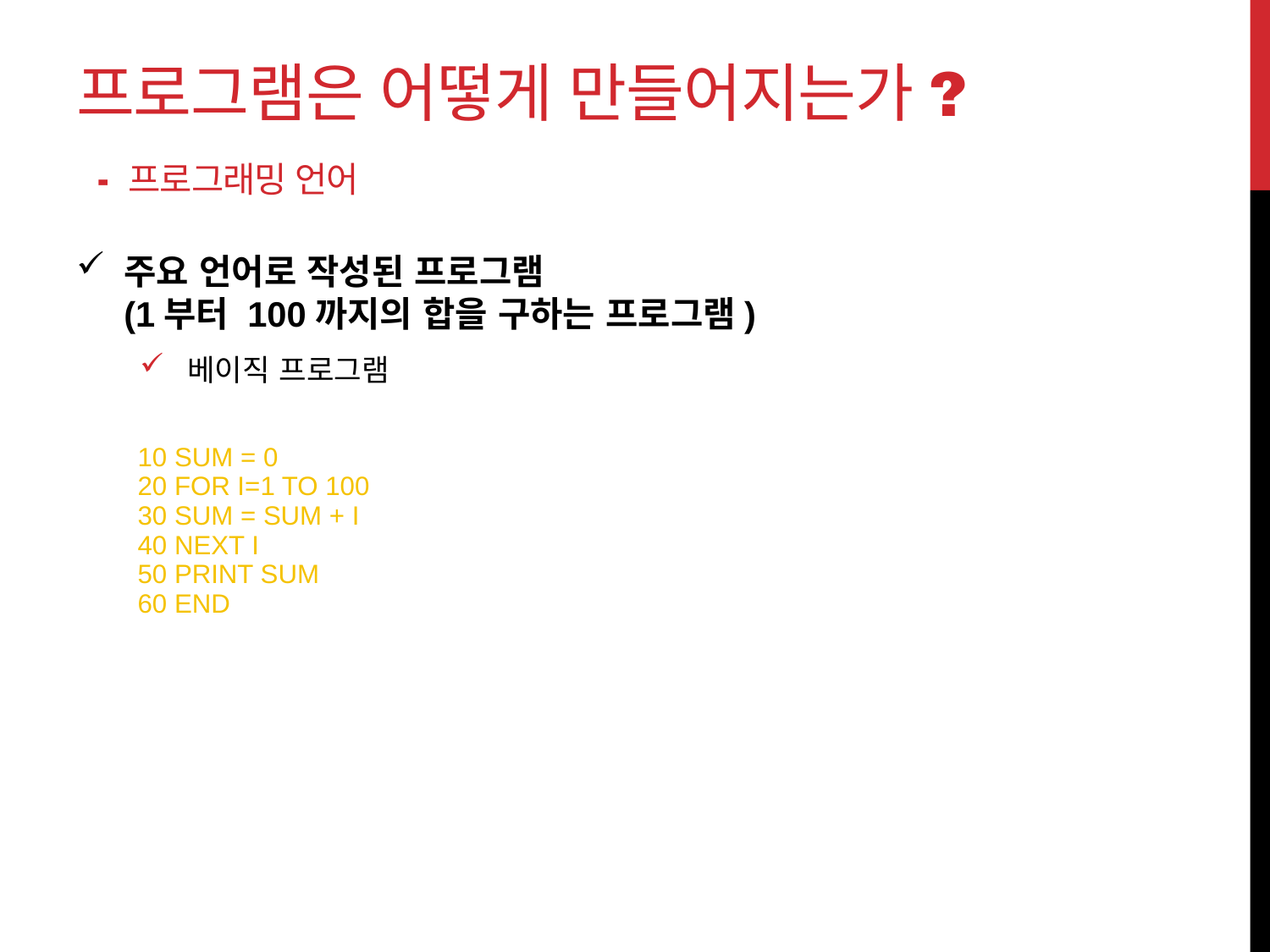

# 프로그램은 어떻게 만들어지는가? - 프로그래밍 언어
주요 언어로 작성된 프로그램
(1부터 100까지의 합을 구하는 프로그램)
베이직 프로그램
| 10 SUM = 0 20 FOR I=1 TO 100 30 SUM = SUM + I 40 NEXT I 50 PRINT SUM 60 END |  |
| --- | --- |